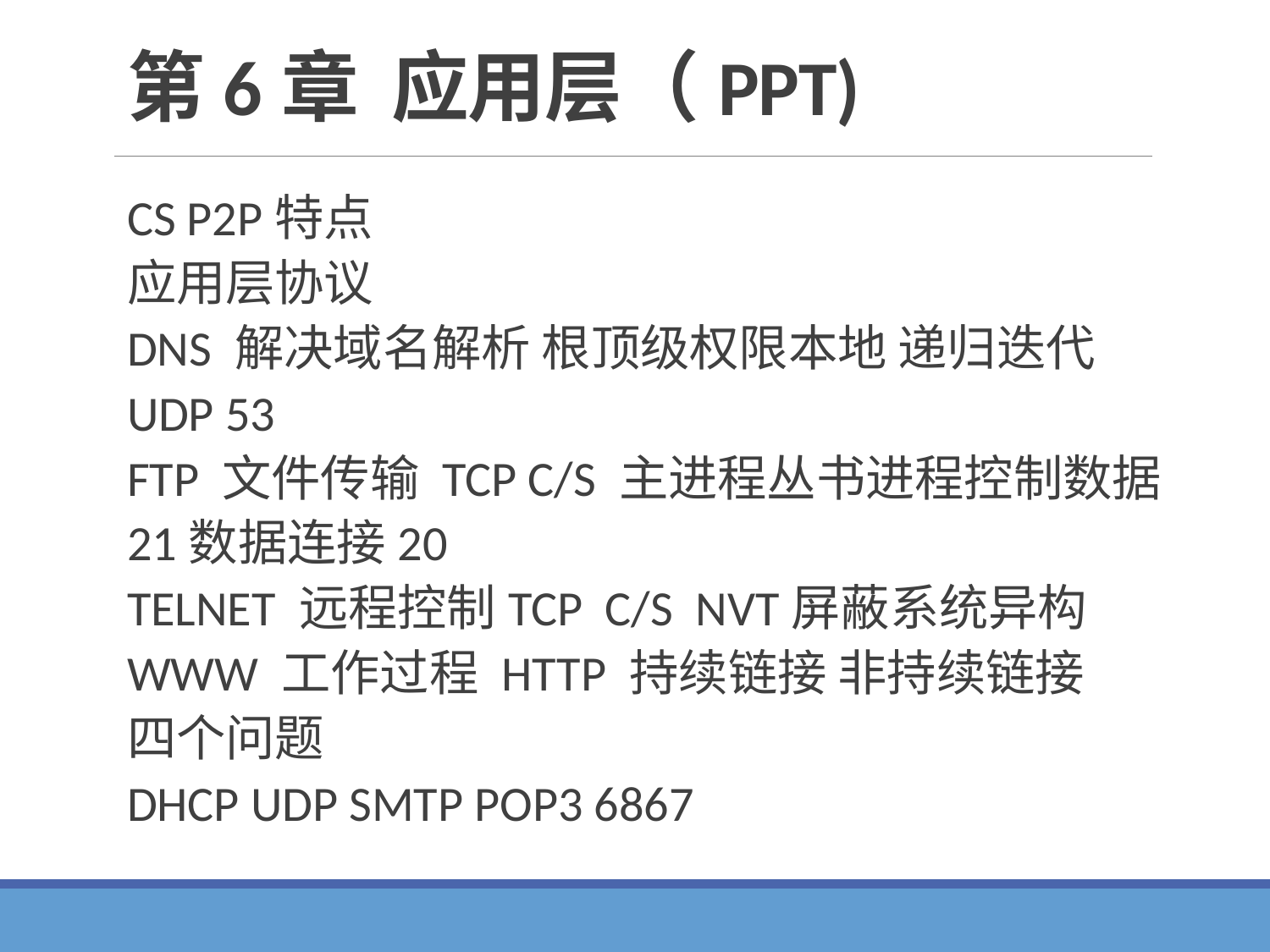

# 第6章  应用层（PPT)
CS P2P特点
应用层协议
DNS 解决域名解析 根顶级权限本地 递归迭代 UDP 53
FTP 文件传输 TCP C/S 主进程丛书进程控制数据21数据连接20
TELNET 远程控制TCP  C/S  NVT屏蔽系统异构
WWW 工作过程 HTTP 持续链接 非持续链接
四个问题
DHCP UDP SMTP POP3 6867